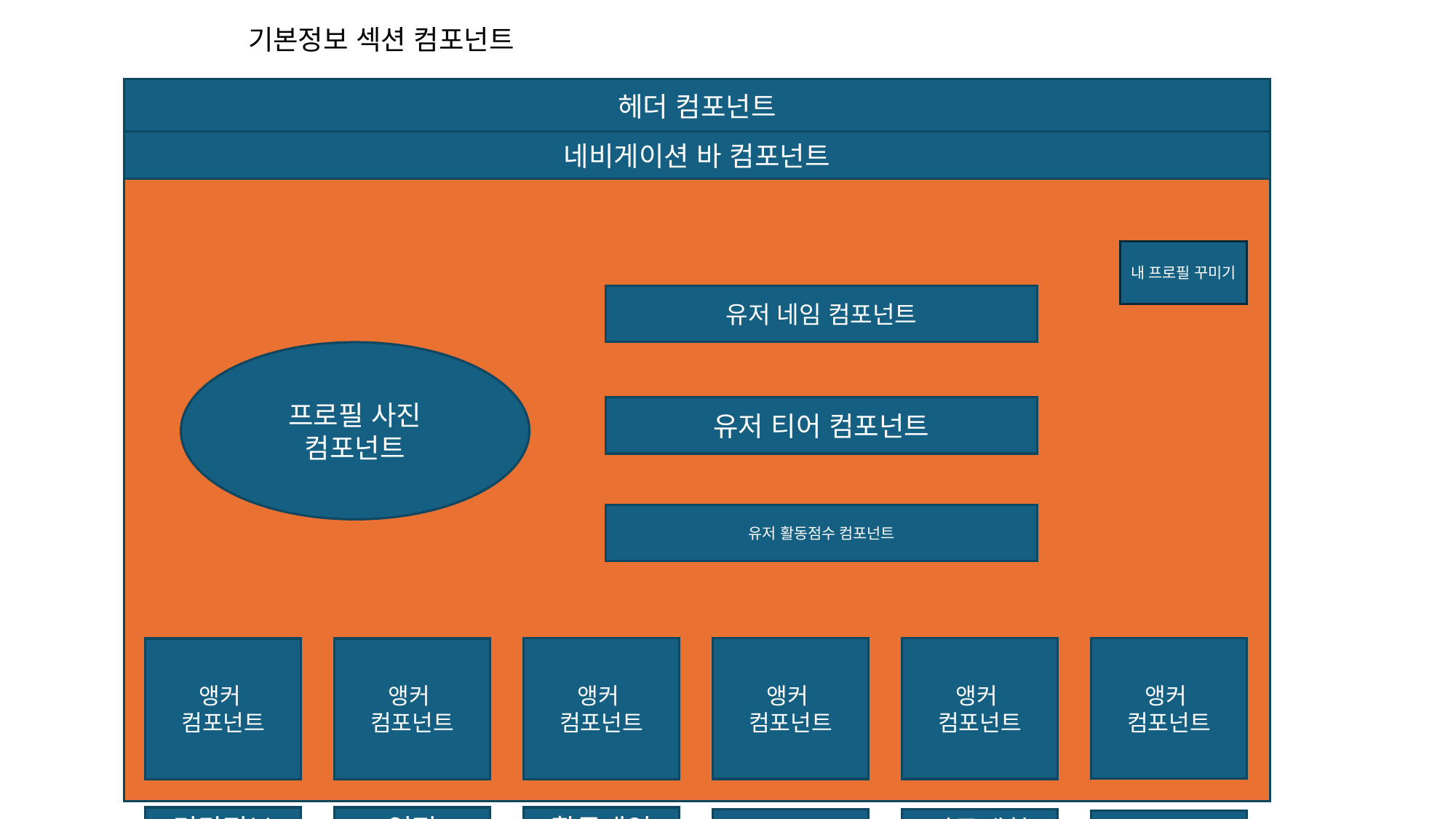

기본정보 섹션 컴포넌트
헤더 컴포넌트
네비게이션 바 컴포넌트

내 프로필 꾸미기
유저 네임 컴포넌트
프로필 사진 컴포넌트
유저 티어 컴포넌트
유저 활동점수 컴포넌트
앵커
컴포넌트
앵커
컴포넌트
앵커
컴포넌트
앵커
컴포넌트
앵커
컴포넌트
앵커
컴포넌트
건강정보 섹션으로 이동
업적
섹션으로 이동
활동내역
섹션으로 이동
방문계획
섹션으로 이동
나의 오도록
섹션으로
이동
방문한 코스
섹션으로
이동